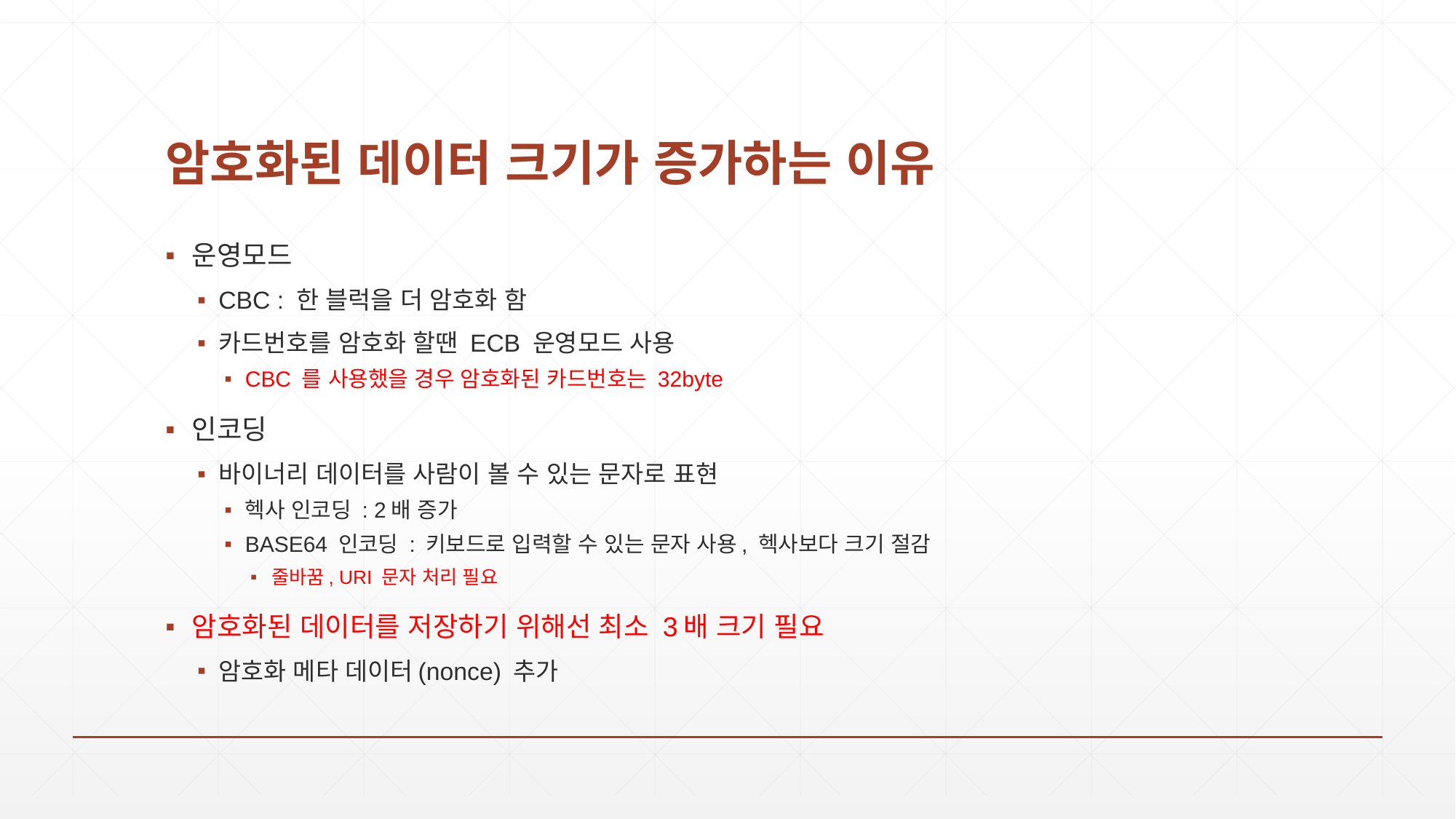

# 암호화된 데이터 크기가 증가하는 이유
운영모드
CBC : 한 블럭을 더 암호화 함
카드번호를 암호화 할땐 ECB 운영모드 사용
CBC 를 사용했을 경우 암호화된 카드번호는 32byte
인코딩
바이너리 데이터를 사람이 볼 수 있는 문자로 표현
헥사 인코딩 : 2배 증가
BASE64 인코딩 : 키보드로 입력할 수 있는 문자 사용, 헥사보다 크기 절감
줄바꿈, URI 문자 처리 필요
암호화된 데이터를 저장하기 위해선 최소 3배 크기 필요
암호화 메타 데이터(nonce) 추가